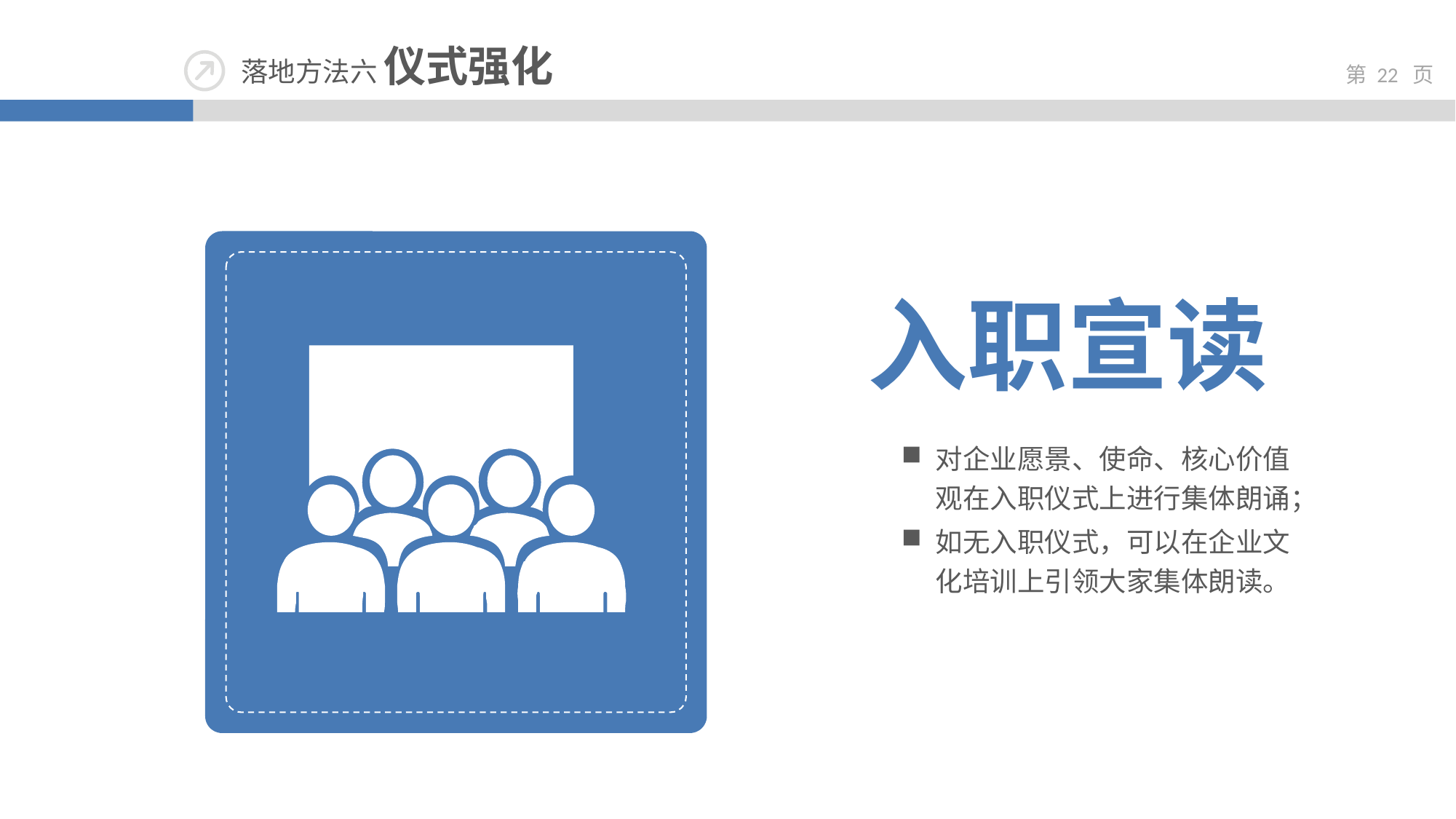

入职宣读

对企业愿景、使命、核心价值观在入职仪式上进行集体朗诵；
如无入职仪式，可以在企业文化培训上引领大家集体朗读。